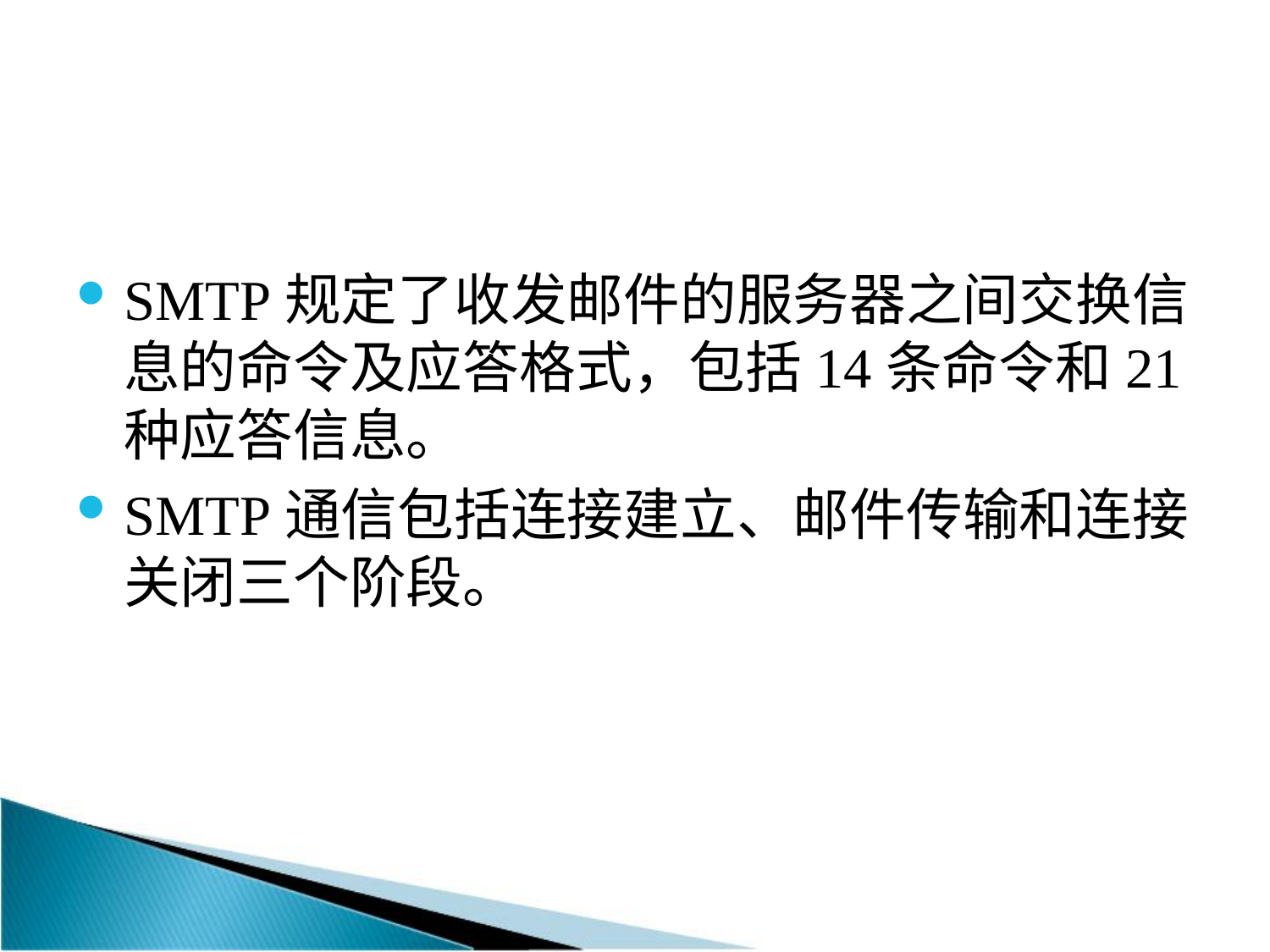

#
SMTP规定了收发邮件的服务器之间交换信息的命令及应答格式，包括14条命令和21种应答信息。
SMTP通信包括连接建立、邮件传输和连接关闭三个阶段。